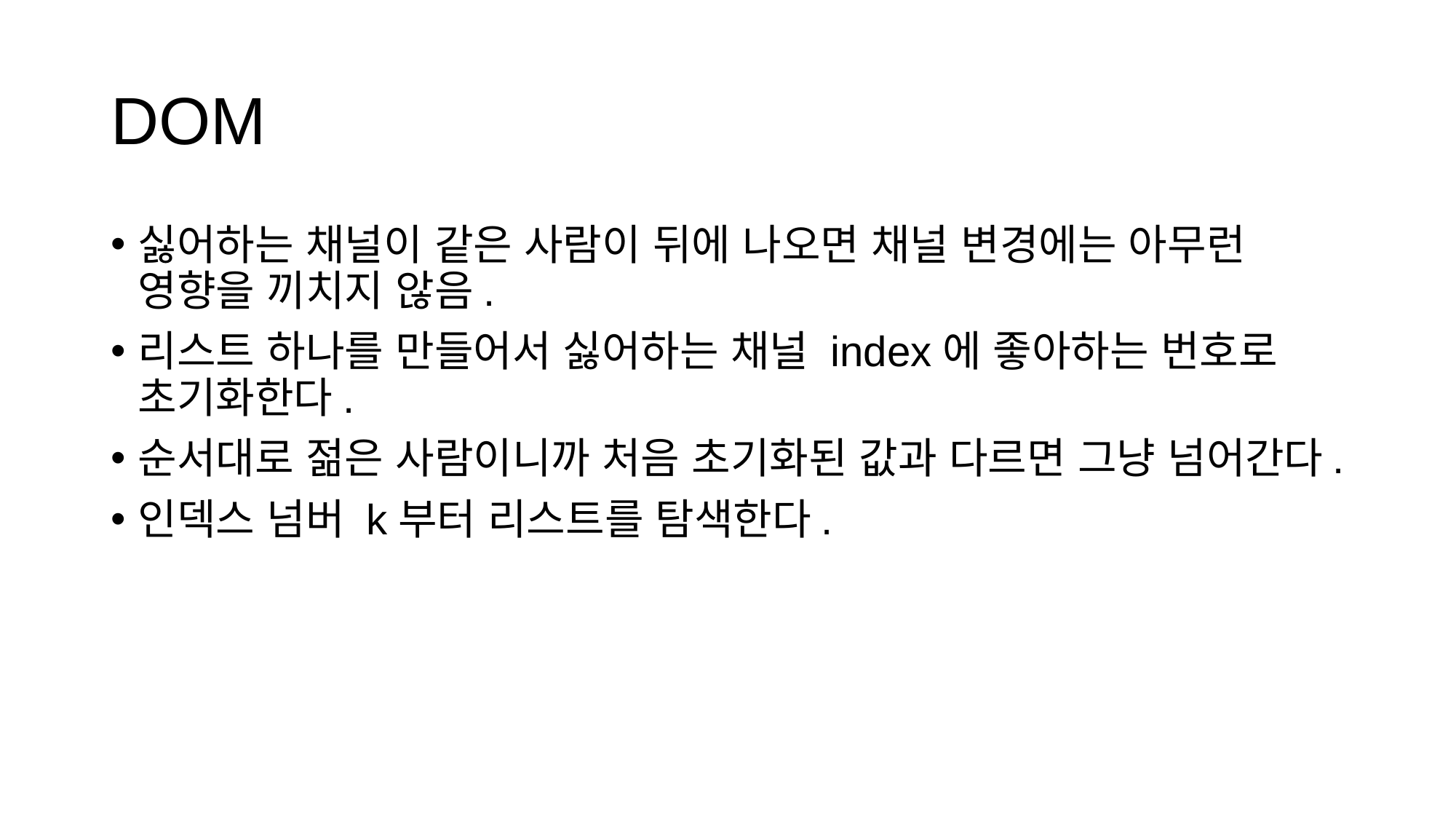

# DOM
싫어하는 채널이 같은 사람이 뒤에 나오면 채널 변경에는 아무런 영향을 끼치지 않음.
리스트 하나를 만들어서 싫어하는 채널 index에 좋아하는 번호로 초기화한다.
순서대로 젊은 사람이니까 처음 초기화된 값과 다르면 그냥 넘어간다.
인덱스 넘버 k부터 리스트를 탐색한다.